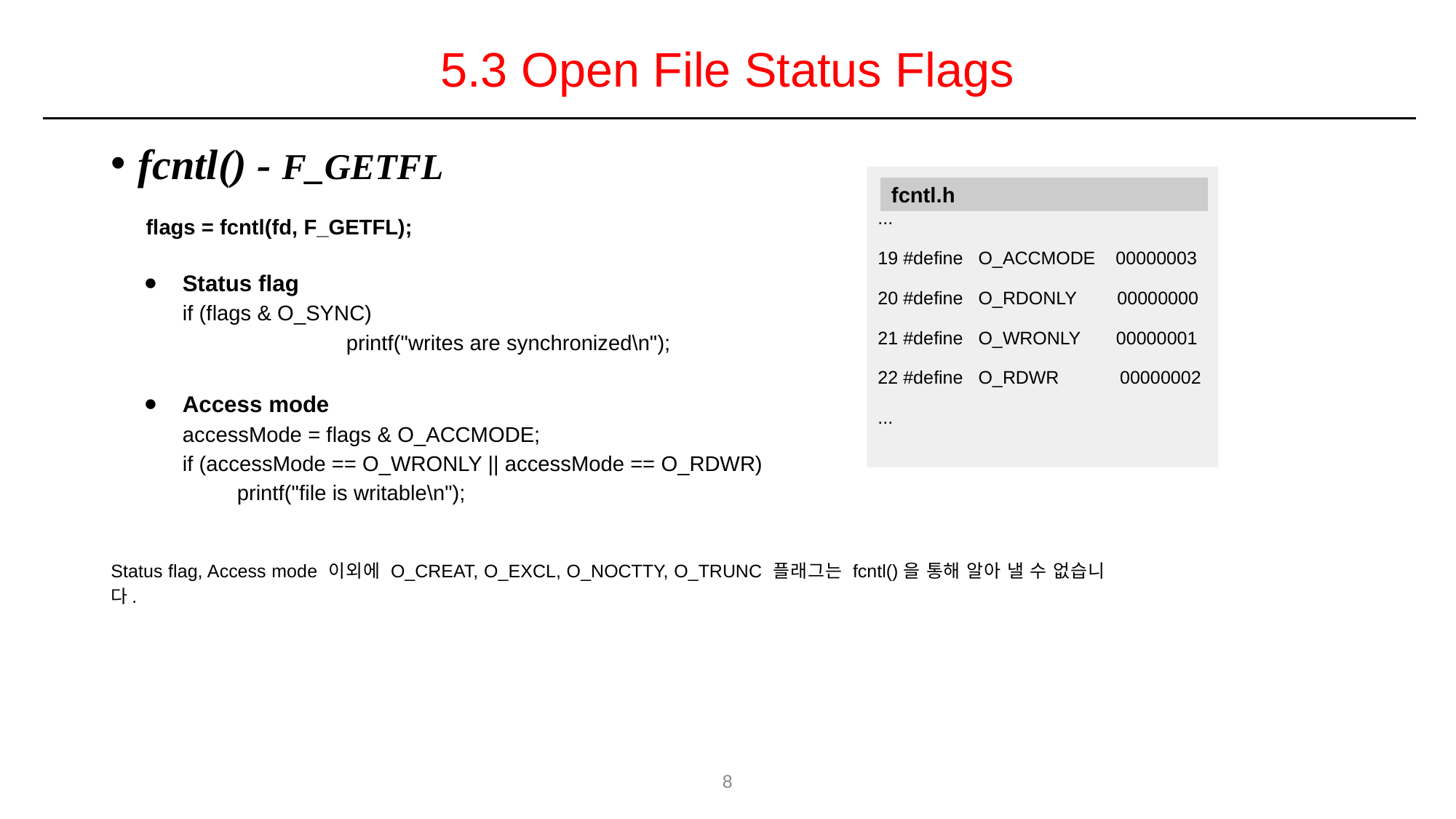

# 5.3 Open File Status Flags
fcntl() - F_GETFL
...
19 #define   O_ACCMODE    00000003
20 #define   O_RDONLY        00000000
21 #define   O_WRONLY       00000001
22 #define   O_RDWR            00000002
...
fcntl.h
   flags = fcntl(fd, F_GETFL);

Status flag
if (flags & O_SYNC)
    		printf("writes are synchronized\n");

Access mode
accessMode = flags & O_ACCMODE;
if (accessMode == O_WRONLY || accessMode == O_RDWR)
printf("file is writable\n");
Status flag, Access mode 이외에 O_CREAT, O_EXCL, O_NOCTTY, O_TRUNC 플래그는 fcntl()을 통해 알아 낼 수 없습니다.
8